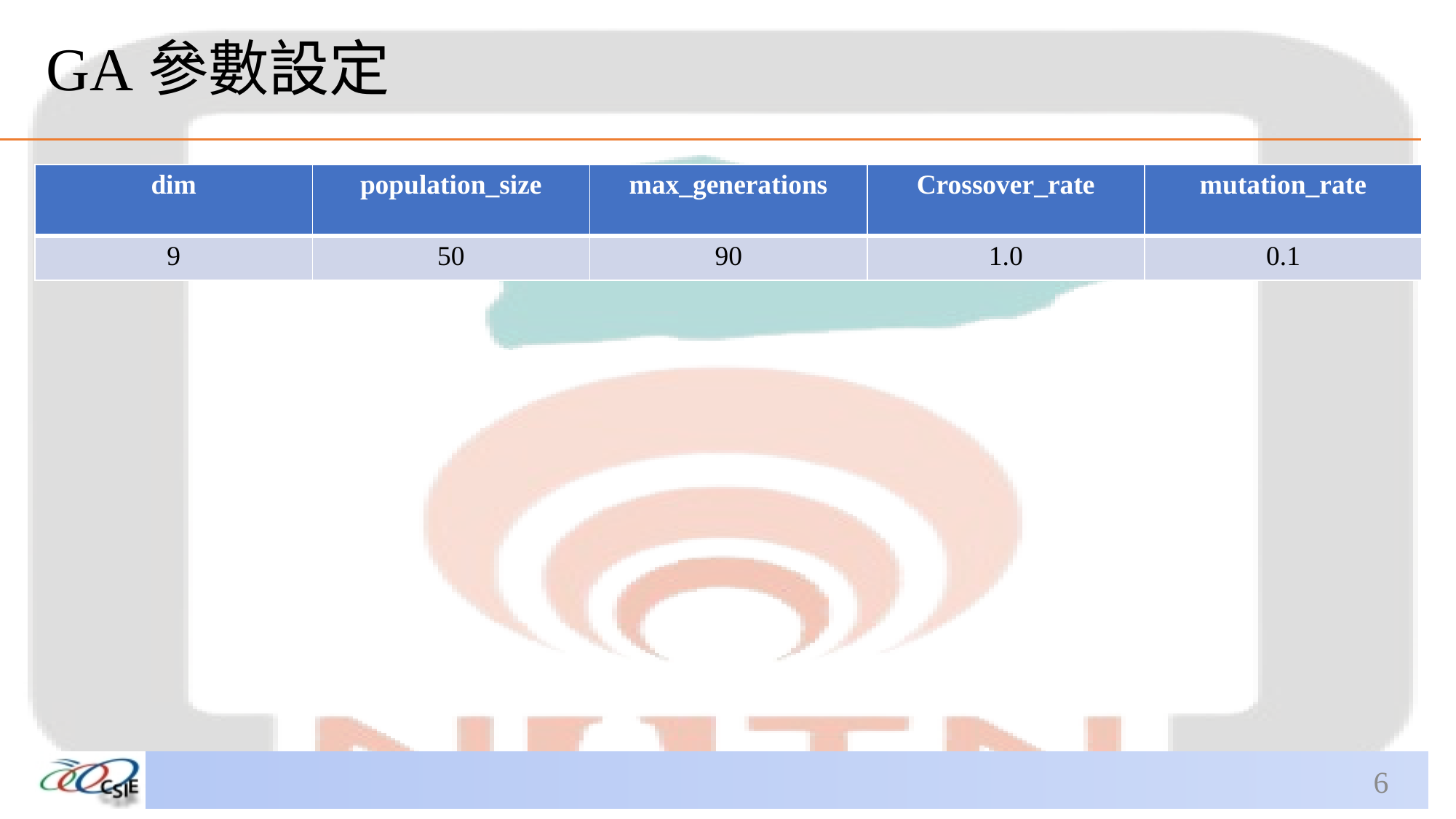

# GA參數設定
| dim | population\_size | max\_generations | Crossover\_rate | mutation\_rate |
| --- | --- | --- | --- | --- |
| 9 | 50 | 90 | 1.0 | 0.1 |
6